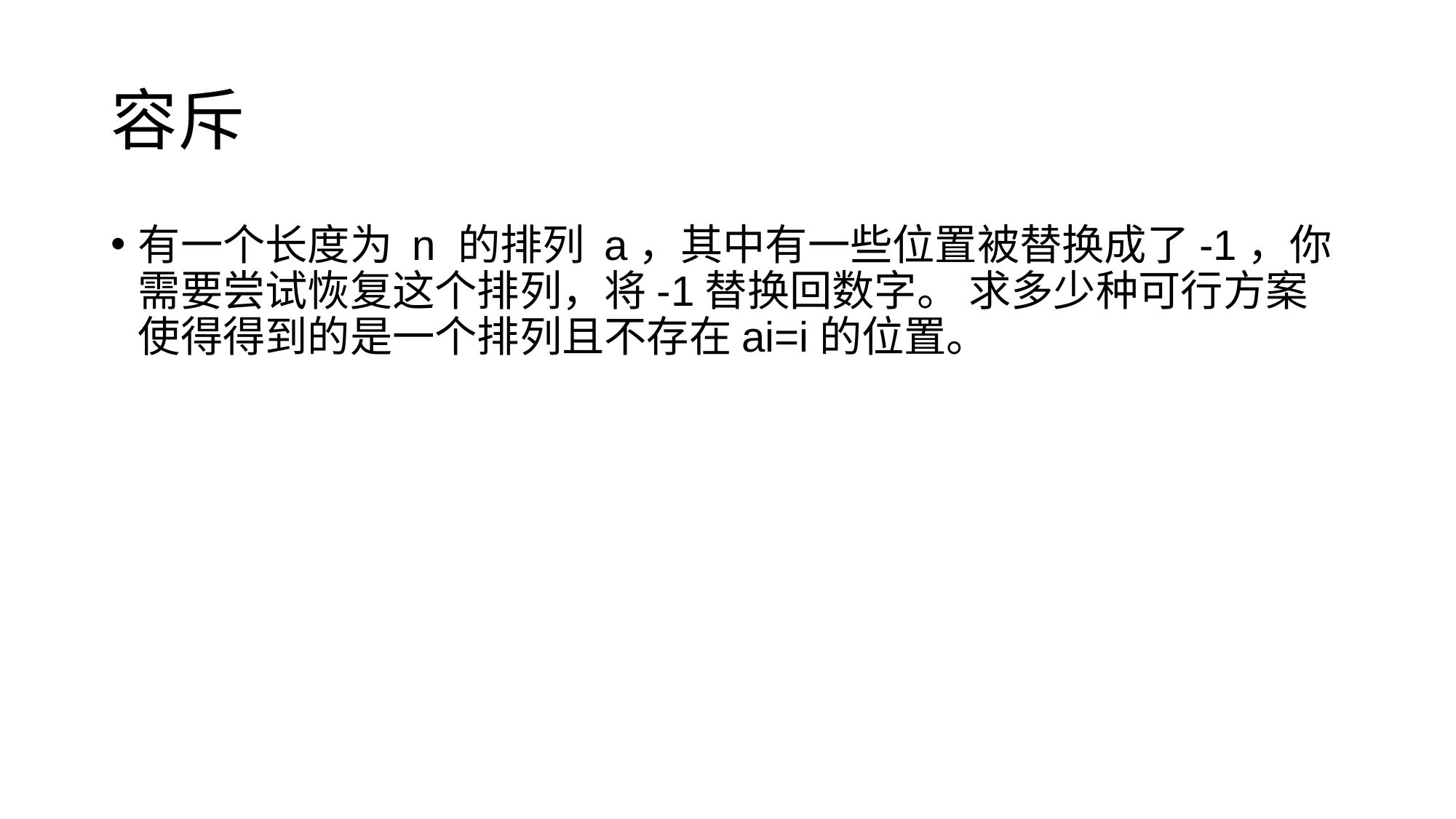

# 容斥
有一个长度为 n 的排列 a，其中有一些位置被替换成了-1，你需要尝试恢复这个排列，将-1替换回数字。 求多少种可行方案使得得到的是一个排列且不存在ai=i的位置。